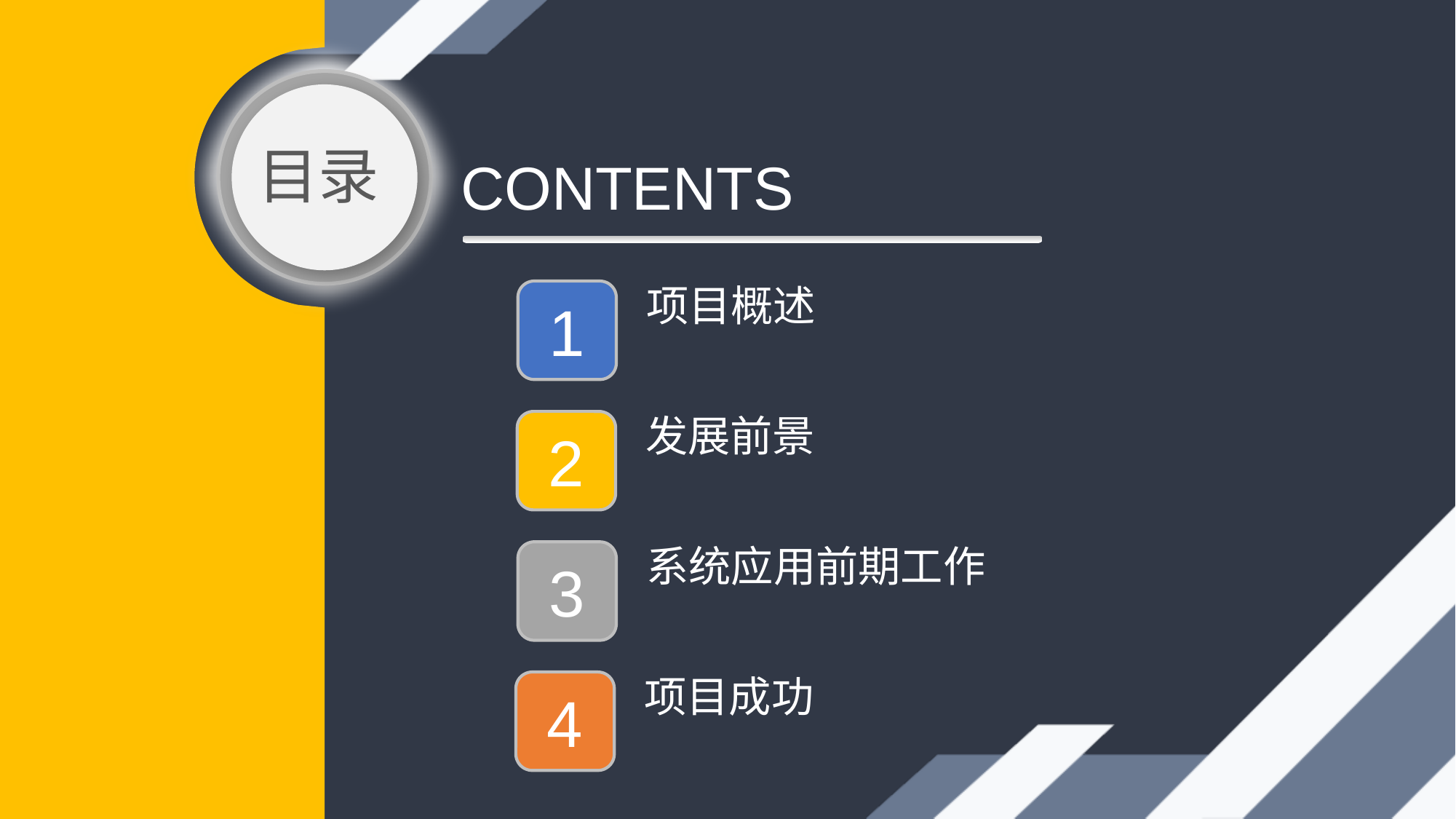

目录
CONTENTS

项目概述
1
发展前景
2
系统应用前期工作
3
项目成功
4